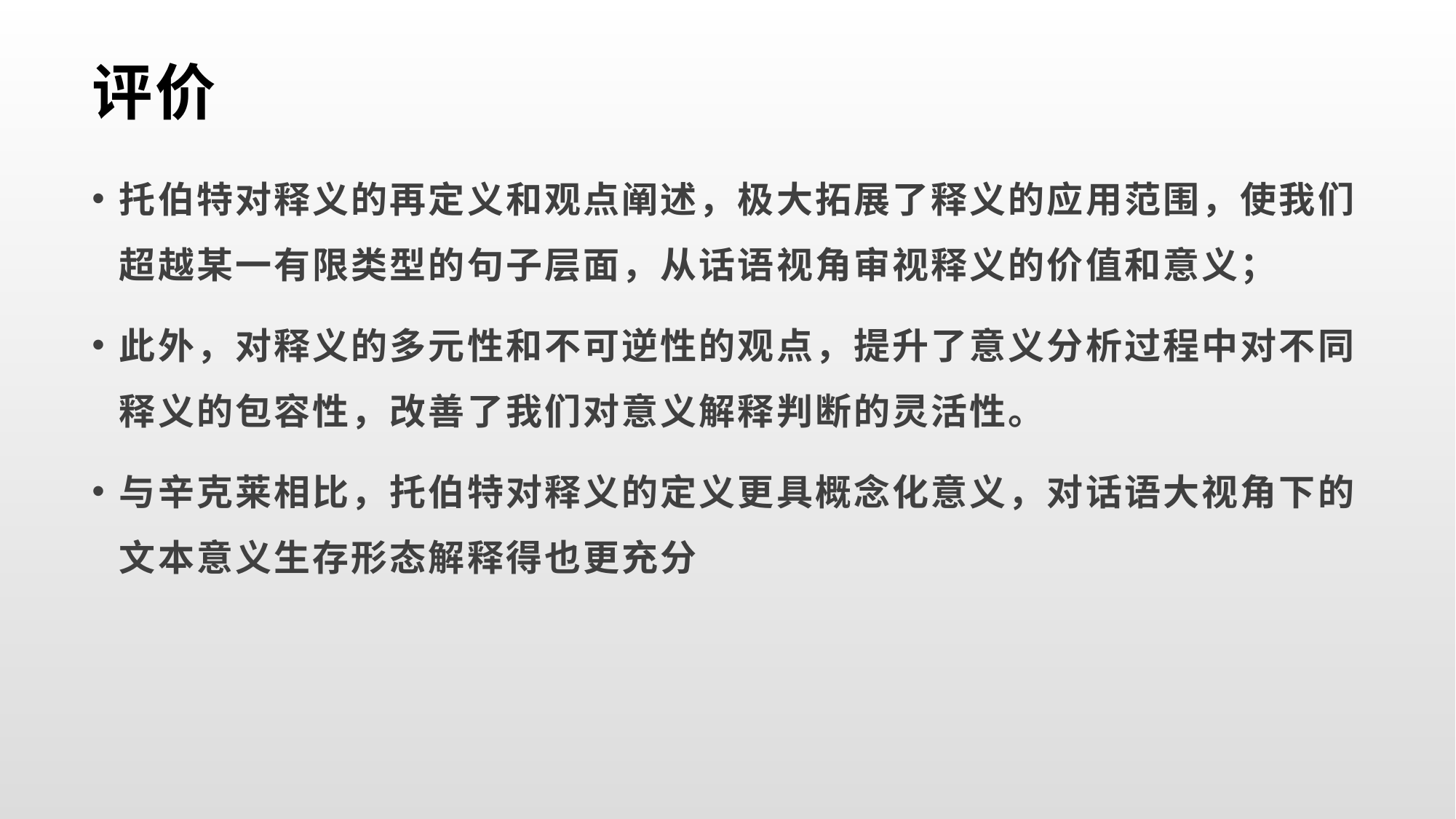

# 评价
托伯特对释义的再定义和观点阐述，极大拓展了释义的应用范围，使我们超越某一有限类型的句子层面，从话语视角审视释义的价值和意义；
此外，对释义的多元性和不可逆性的观点，提升了意义分析过程中对不同释义的包容性，改善了我们对意义解释判断的灵活性。
与辛克莱相比，托伯特对释义的定义更具概念化意义，对话语大视角下的文本意义生存形态解释得也更充分